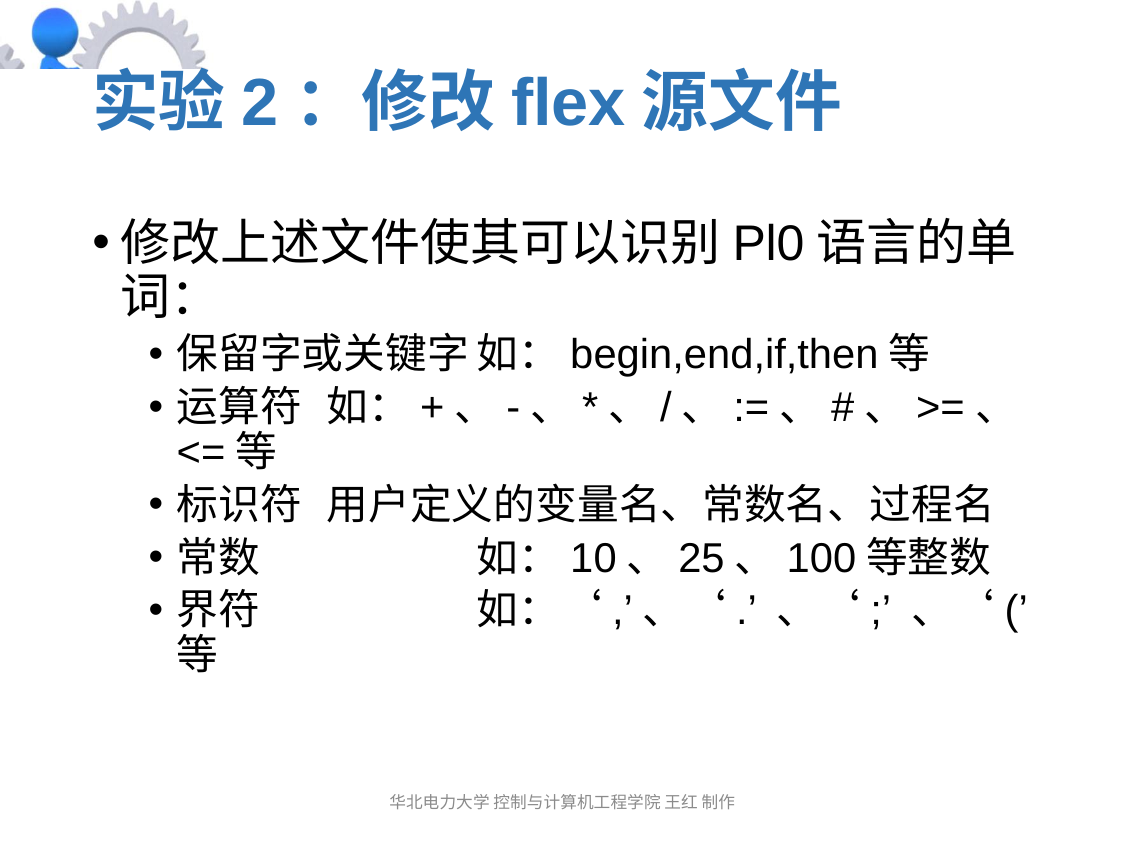

# 实验2：修改flex源文件
修改上述文件使其可以识别Pl0语言的单词：
保留字或关键字	如：begin,end,if,then等
运算符	如：+、-、*、/、:=、#、>=、<=等
标识符	用户定义的变量名、常数名、过程名
常数		如：10、25、100等整数
界符		如：‘,’、‘.’ 、‘;’ 、‘(’ 等

华北电力大学 控制与计算机工程学院 王红 制作